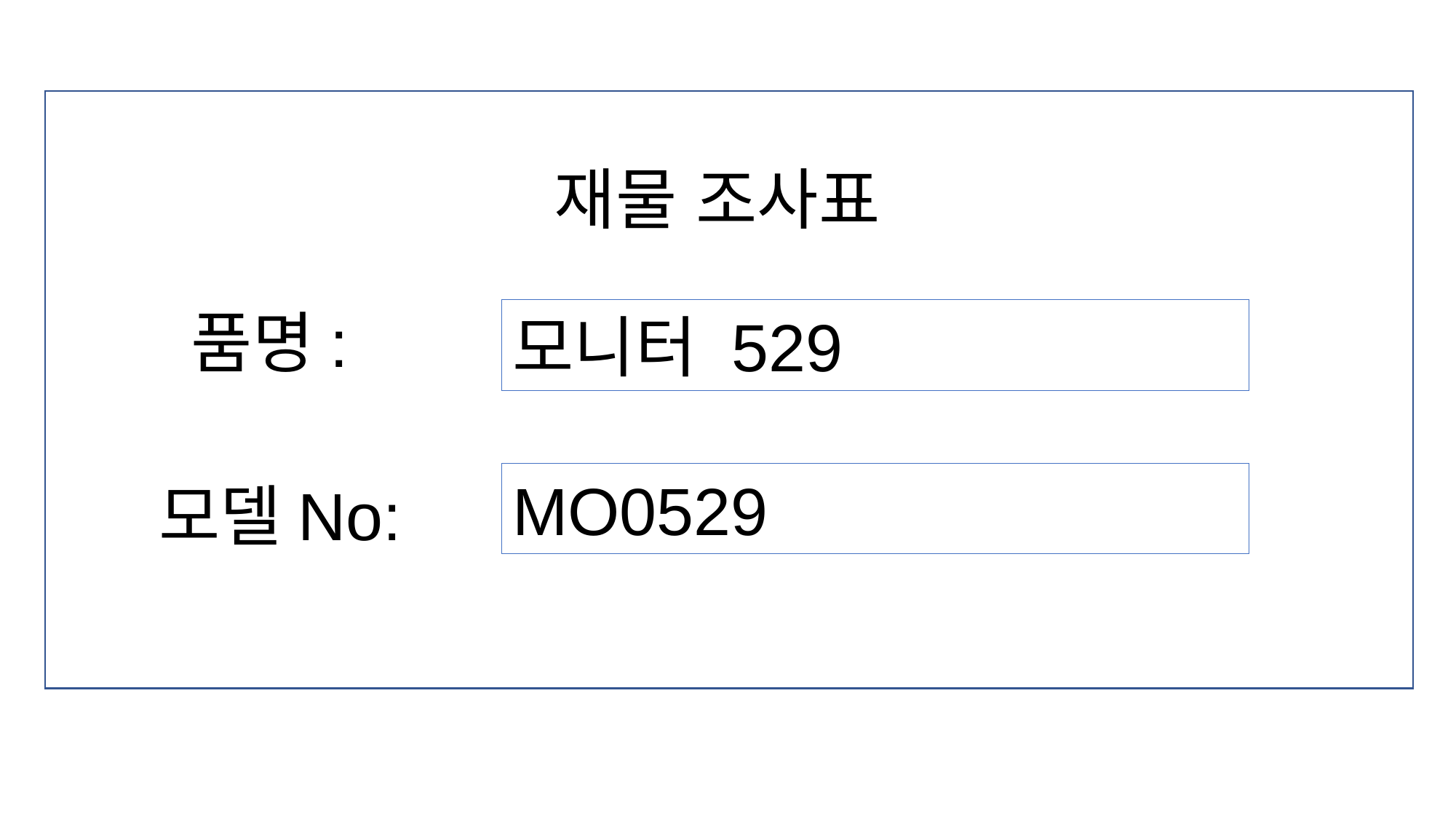

재물 조사표
품명:
모니터 529
MO0529
모델No: